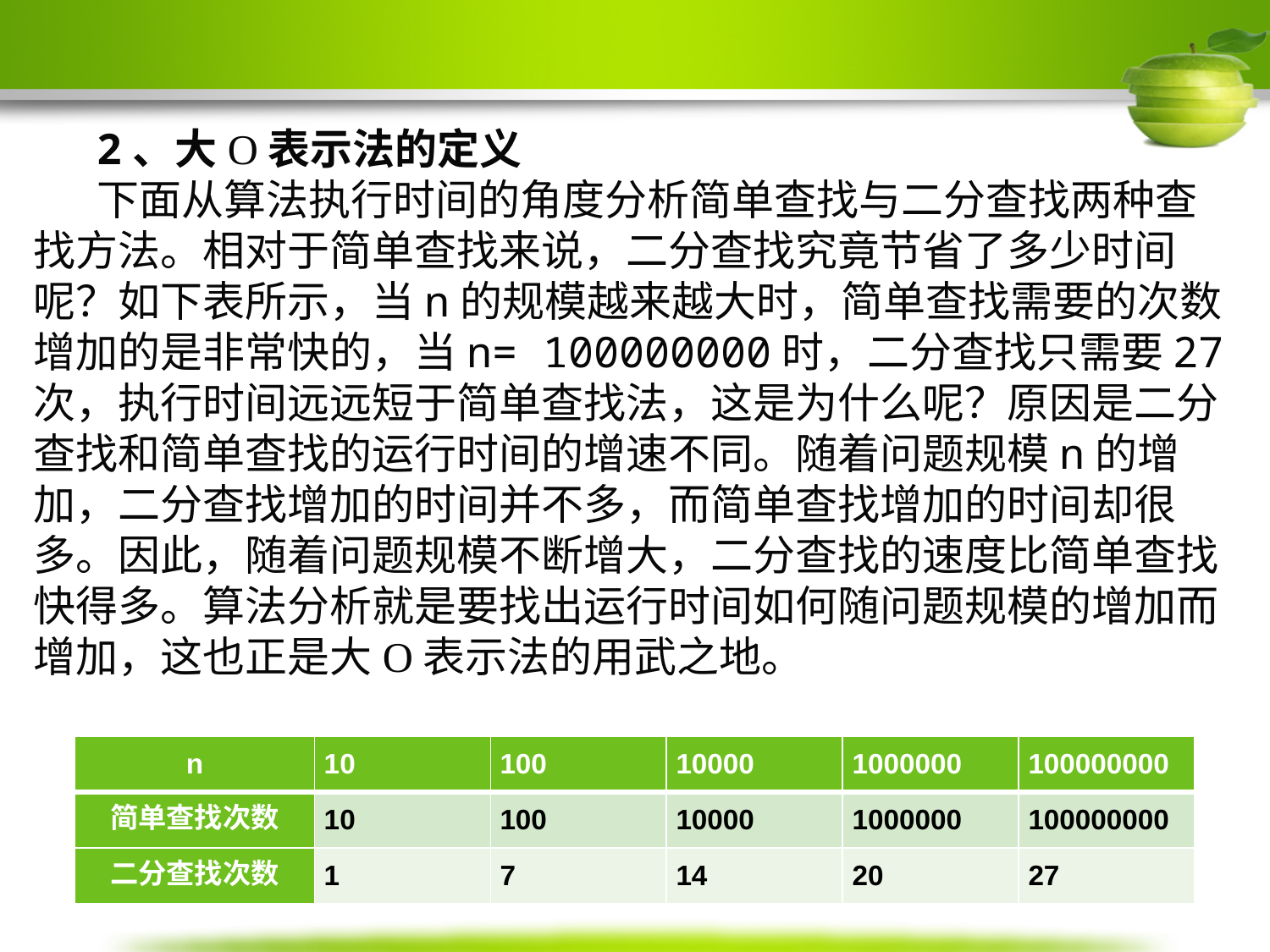

2、大O表示法的定义
下面从算法执行时间的角度分析简单查找与二分查找两种查找方法。相对于简单查找来说，二分查找究竟节省了多少时间呢？如下表所示，当n的规模越来越大时，简单查找需要的次数增加的是非常快的，当n= 100000000时，二分查找只需要27次，执行时间远远短于简单查找法，这是为什么呢？原因是二分查找和简单查找的运行时间的增速不同。随着问题规模n的增加，二分查找增加的时间并不多，而简单查找增加的时间却很多。因此，随着问题规模不断增大，二分查找的速度比简单查找快得多。算法分析就是要找出运行时间如何随问题规模的增加而增加，这也正是大O表示法的用武之地。
| n | 10 | 100 | 10000 | 1000000 | 100000000 |
| --- | --- | --- | --- | --- | --- |
| 简单查找次数 | 10 | 100 | 10000 | 1000000 | 100000000 |
| 二分查找次数 | 1 | 7 | 14 | 20 | 27 |